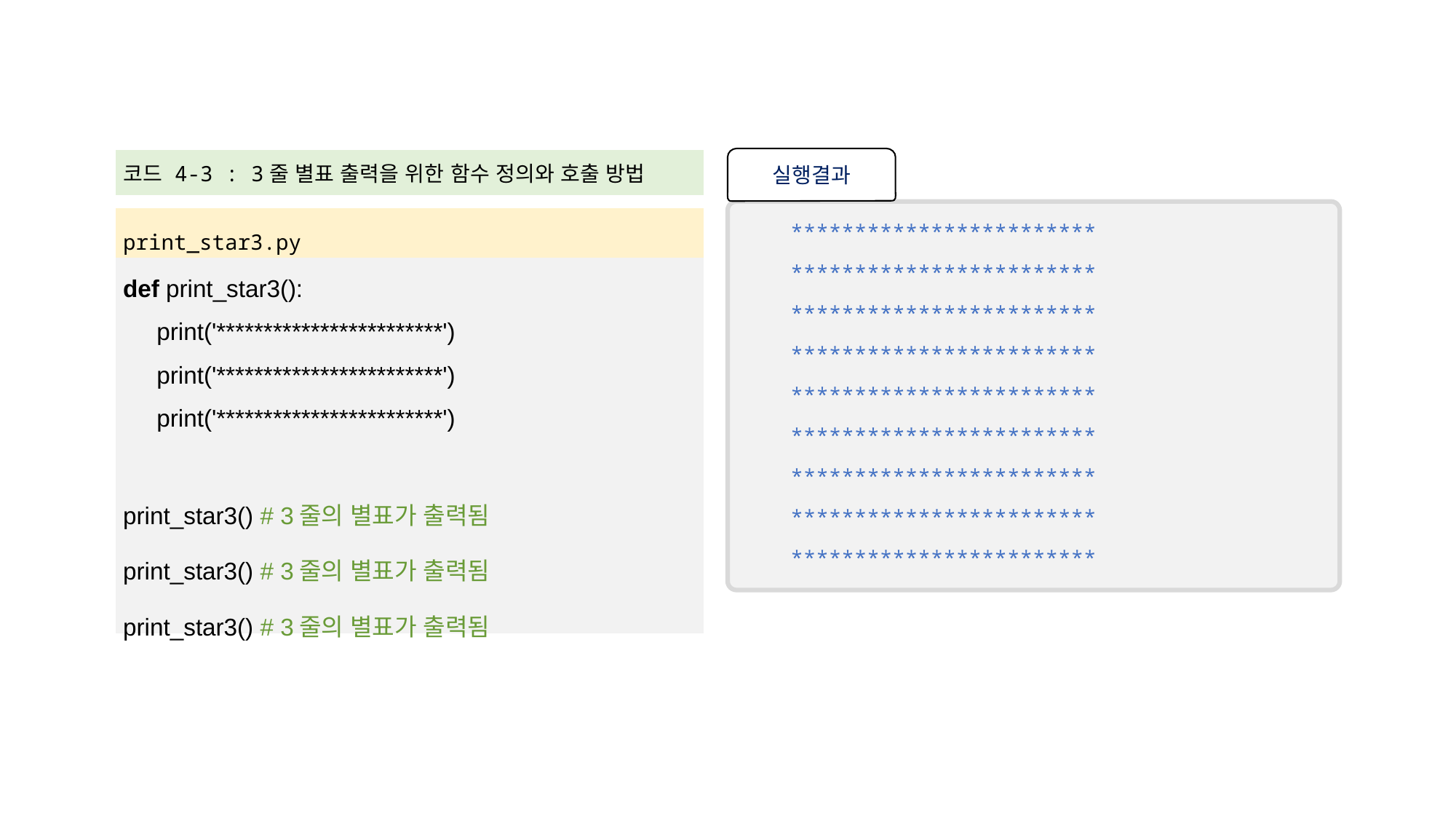

실행결과

************************
************************
************************
************************
************************
************************
************************
************************
************************
| 코드 4-3 : 3줄 별표 출력을 위한 함수 정의와 호출 방법 |
| --- |
|  |
| print\_star3.py |
| def print\_star3(): print('\*\*\*\*\*\*\*\*\*\*\*\*\*\*\*\*\*\*\*\*\*\*\*\*') print('\*\*\*\*\*\*\*\*\*\*\*\*\*\*\*\*\*\*\*\*\*\*\*\*') print('\*\*\*\*\*\*\*\*\*\*\*\*\*\*\*\*\*\*\*\*\*\*\*\*') print\_star3() # 3줄의 별표가 출력됨 print\_star3() # 3줄의 별표가 출력됨 print\_star3() # 3줄의 별표가 출력됨 |